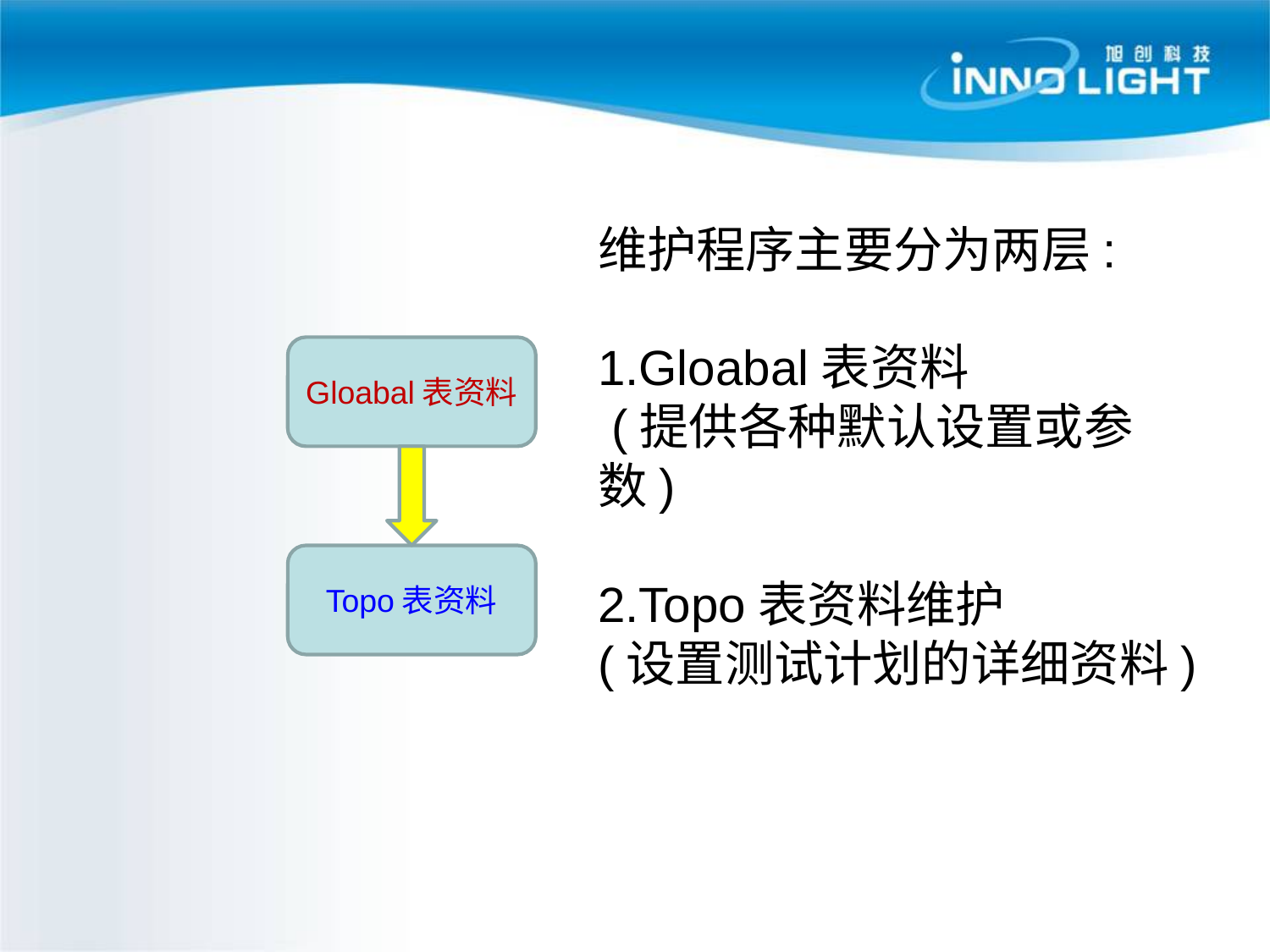

维护程序主要分为两层:

1.Gloabal表资料
 (提供各种默认设置或参数)

2.Topo表资料维护
(设置测试计划的详细资料)
Gloabal表资料

Topo表资料